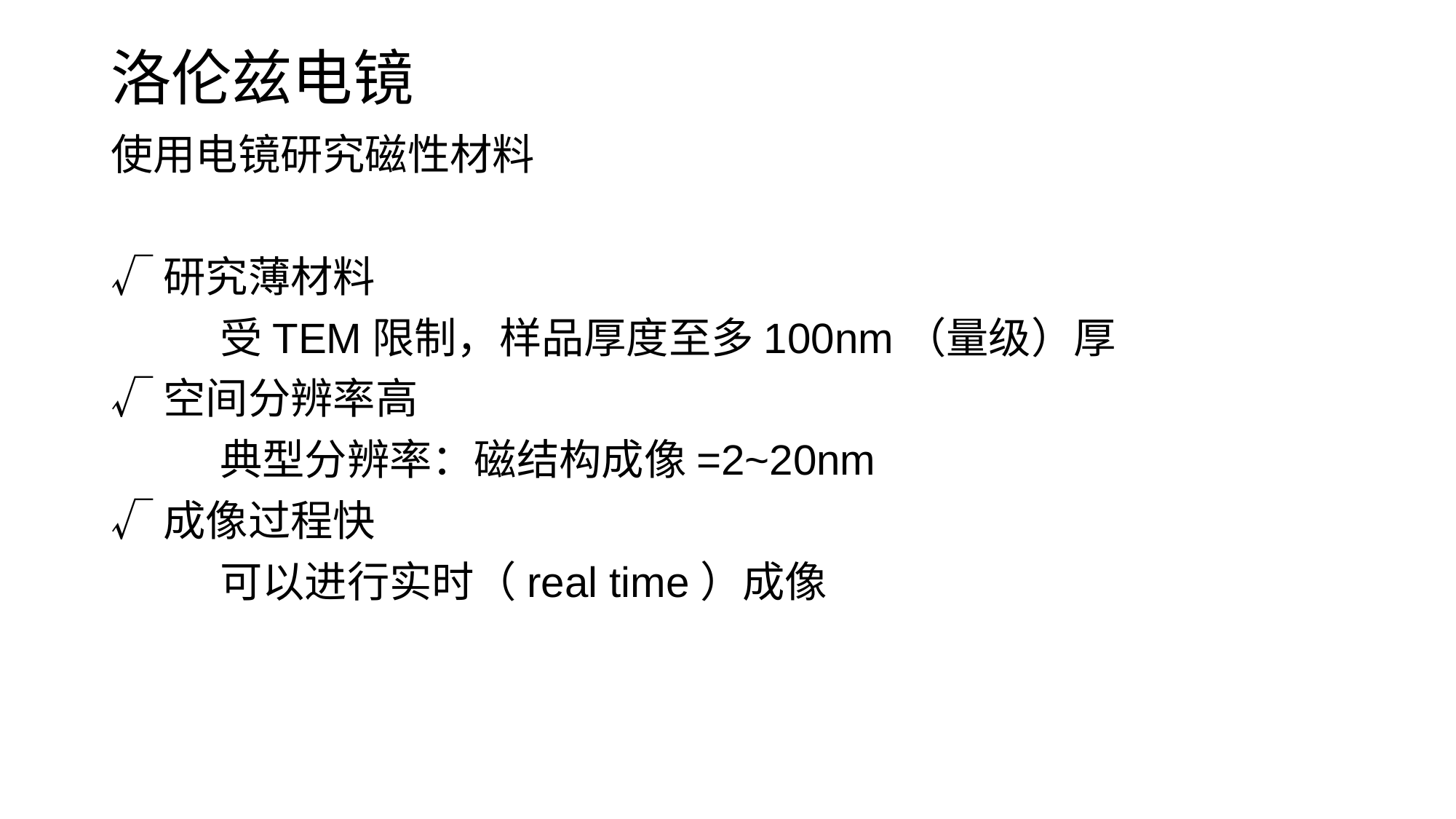

# 洛伦兹电镜
使用电镜研究磁性材料

√研究薄材料
	受TEM限制，样品厚度至多100nm（量级）厚
√空间分辨率高
	典型分辨率：磁结构成像=2~20nm
√成像过程快
	可以进行实时（real time）成像